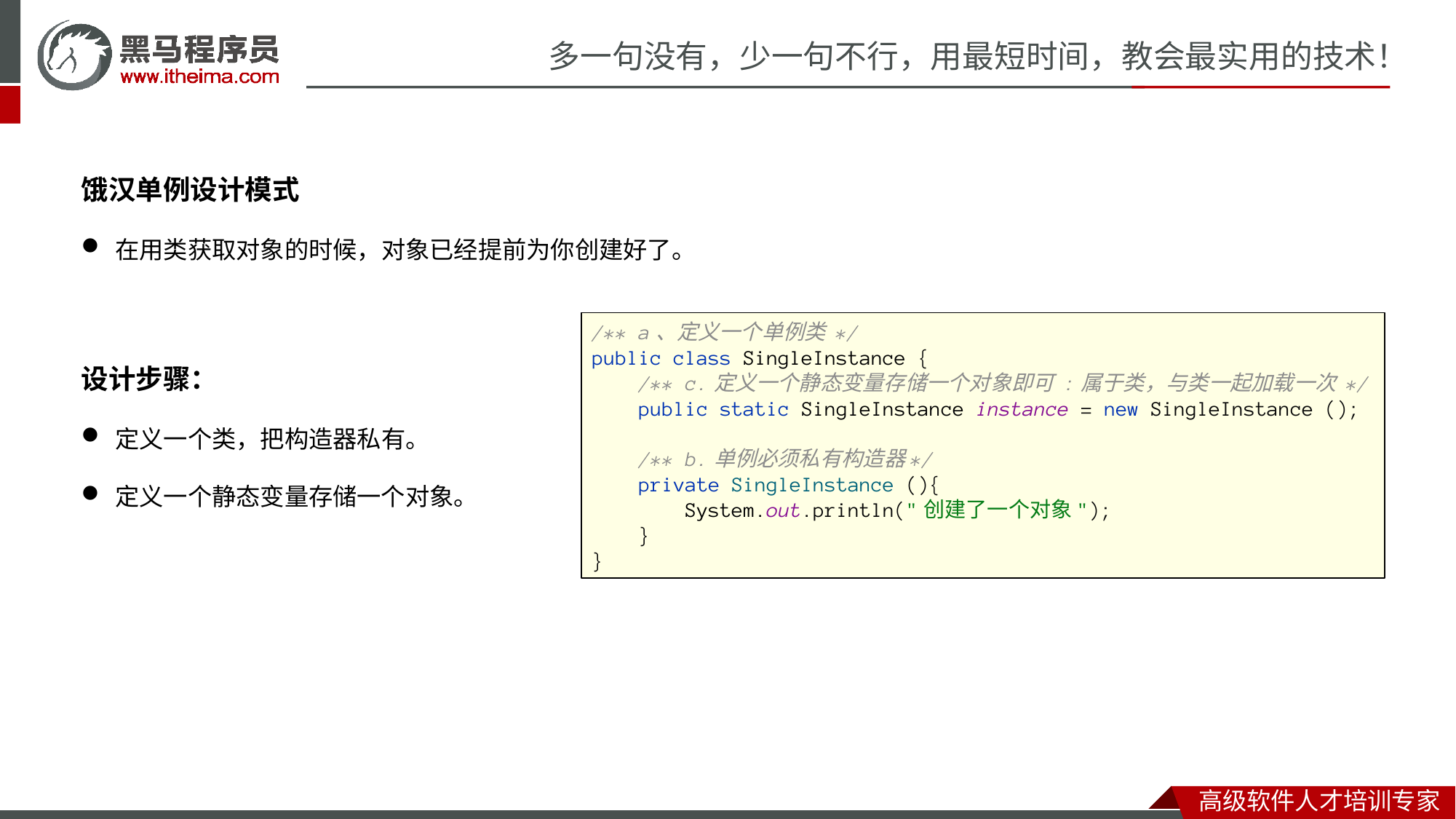

饿汉单例设计模式
在用类获取对象的时候，对象已经提前为你创建好了。

设计步骤：
定义一个类，把构造器私有。
定义一个静态变量存储一个对象。
/** a、定义一个单例类 */
public class SingleInstance {
    /** c.定义一个静态变量存储一个对象即可 :属于类，与类一起加载一次 */
    public static SingleInstance instance = new SingleInstance ();
    /** b.单例必须私有构造器*/
    private SingleInstance (){
        System.out.println("创建了一个对象");
    }
}